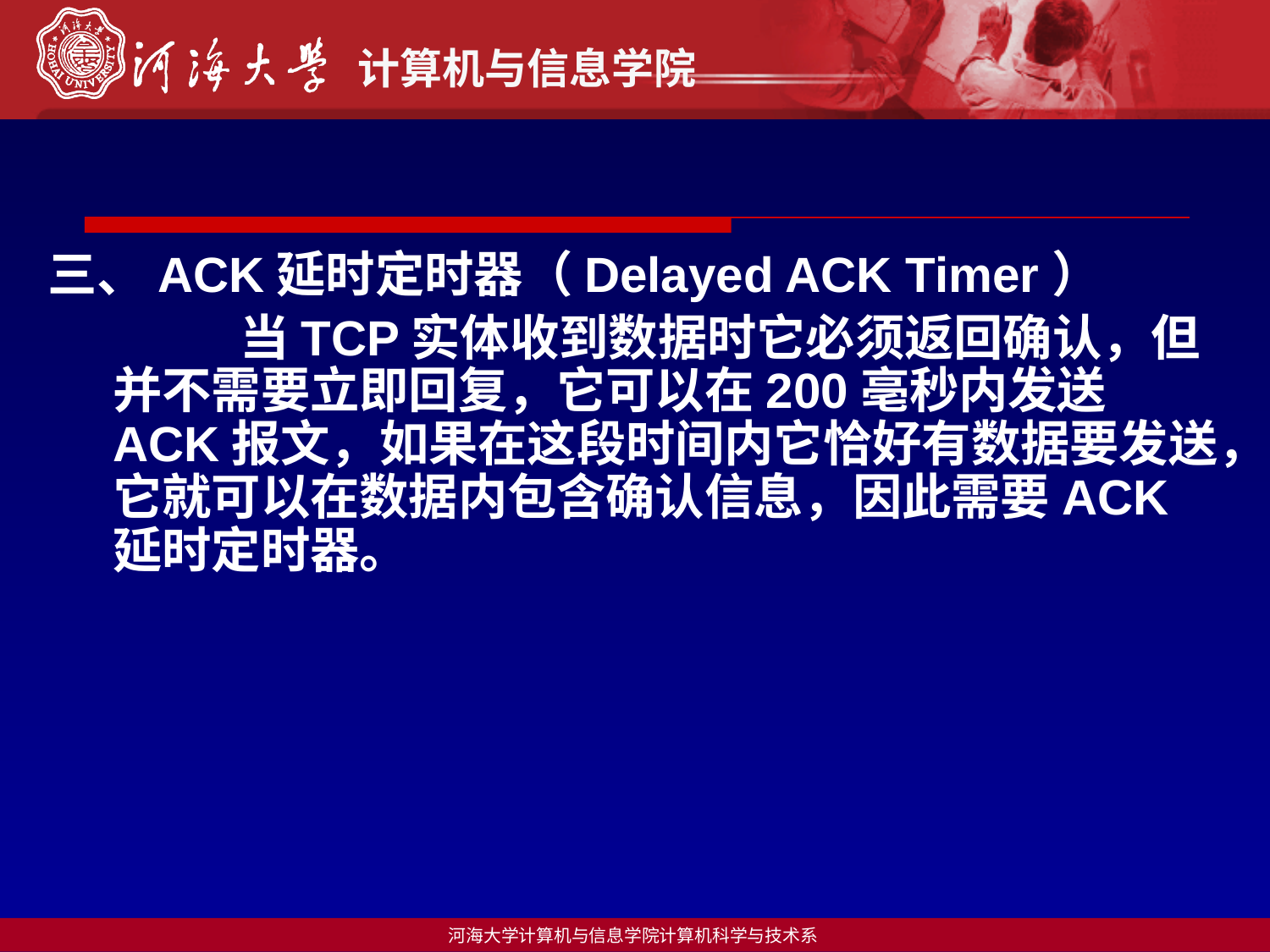

#
三、ACK延时定时器（Delayed ACK Timer）
		当TCP实体收到数据时它必须返回确认，但并不需要立即回复，它可以在200亳秒内发送ACK报文，如果在这段时间内它恰好有数据要发送，它就可以在数据内包含确认信息，因此需要ACK延时定时器。